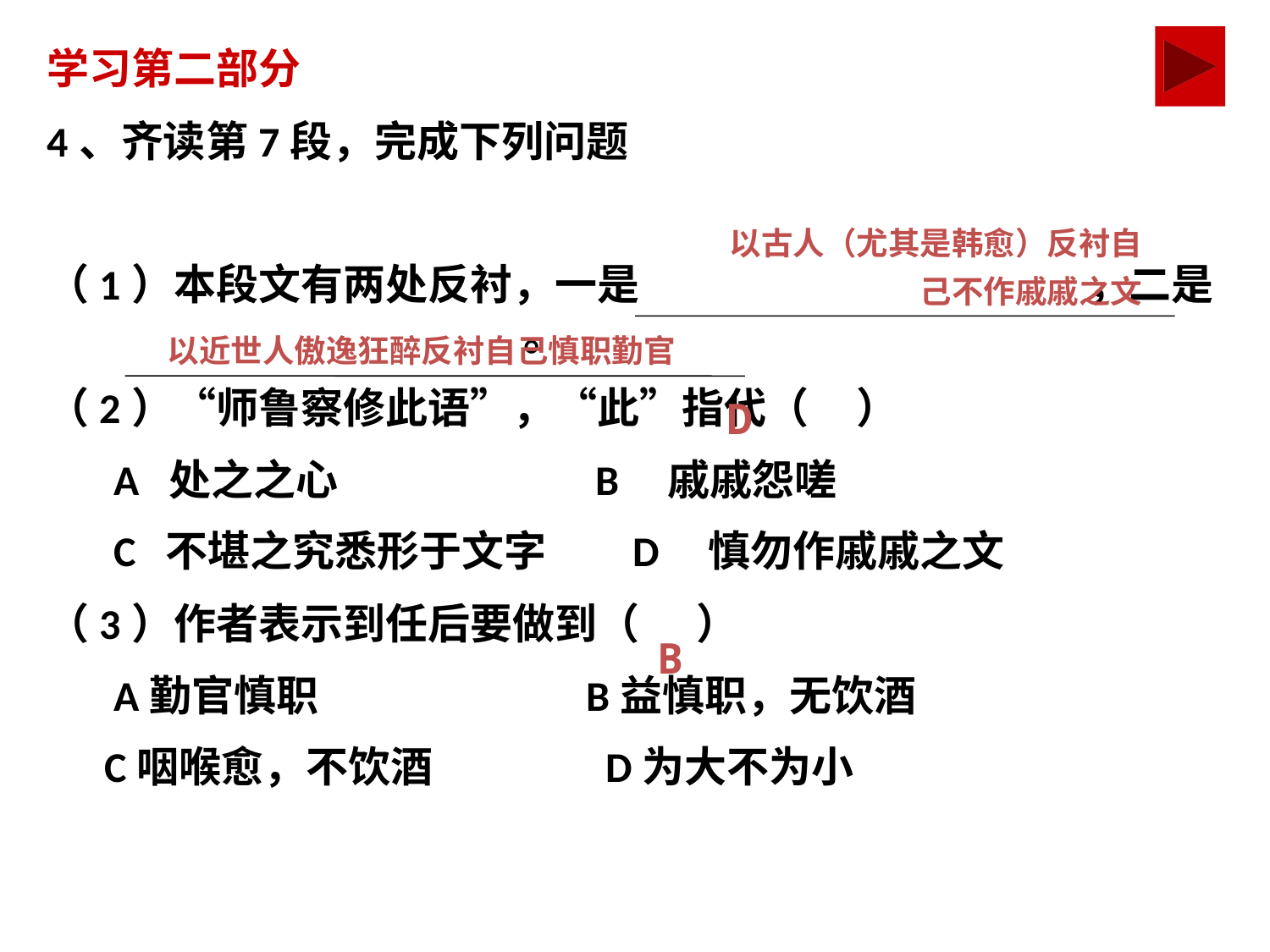

学习第二部分
4、齐读第7段，完成下列问题

（1）本段文有两处反衬，一是                                               ，二是                                                    。
（2）“师鲁察修此语”，“此”指代（     ）
       A  处之之心                          B    戚戚怨嗟
       C  不堪之究悉形于文字        D    慎勿作戚戚之文
（3）作者表示到任后要做到（      ）
       A勤官慎职                           B益慎职，无饮酒
      C咽喉愈，不饮酒                 D为大不为小
以古人（尤其是韩愈）反衬自己不作戚戚之文

以近世人傲逸狂醉反衬自己慎职勤官

D
B